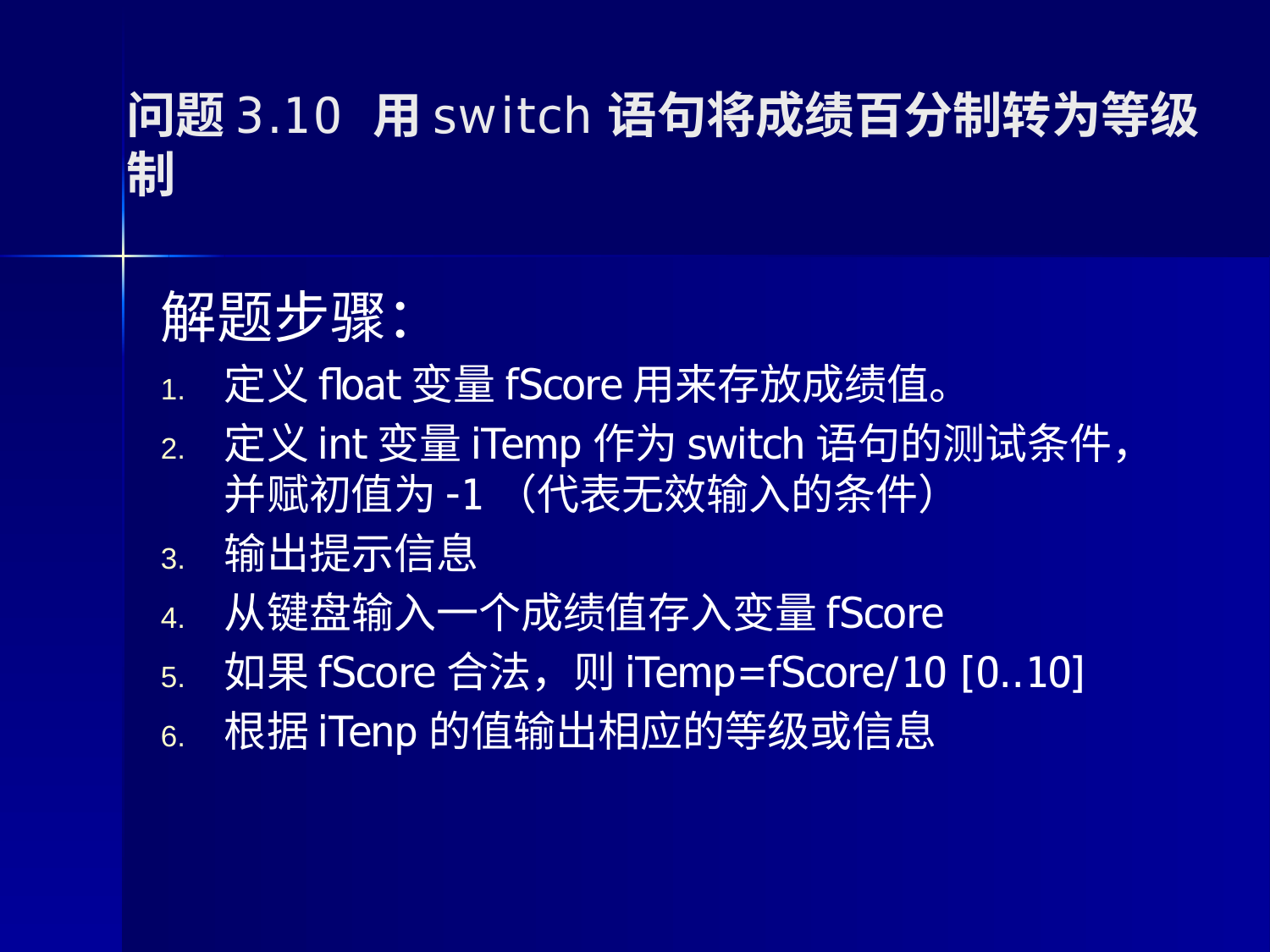

# 问题3.10 用switch语句将成绩百分制转为等级制
解题步骤：
定义float变量fScore用来存放成绩值。
定义int变量iTemp作为switch语句的测试条件，并赋初值为-1（代表无效输入的条件）
输出提示信息
从键盘输入一个成绩值存入变量fScore
如果fScore合法，则iTemp=fScore/10 [0..10]
根据iTenp的值输出相应的等级或信息